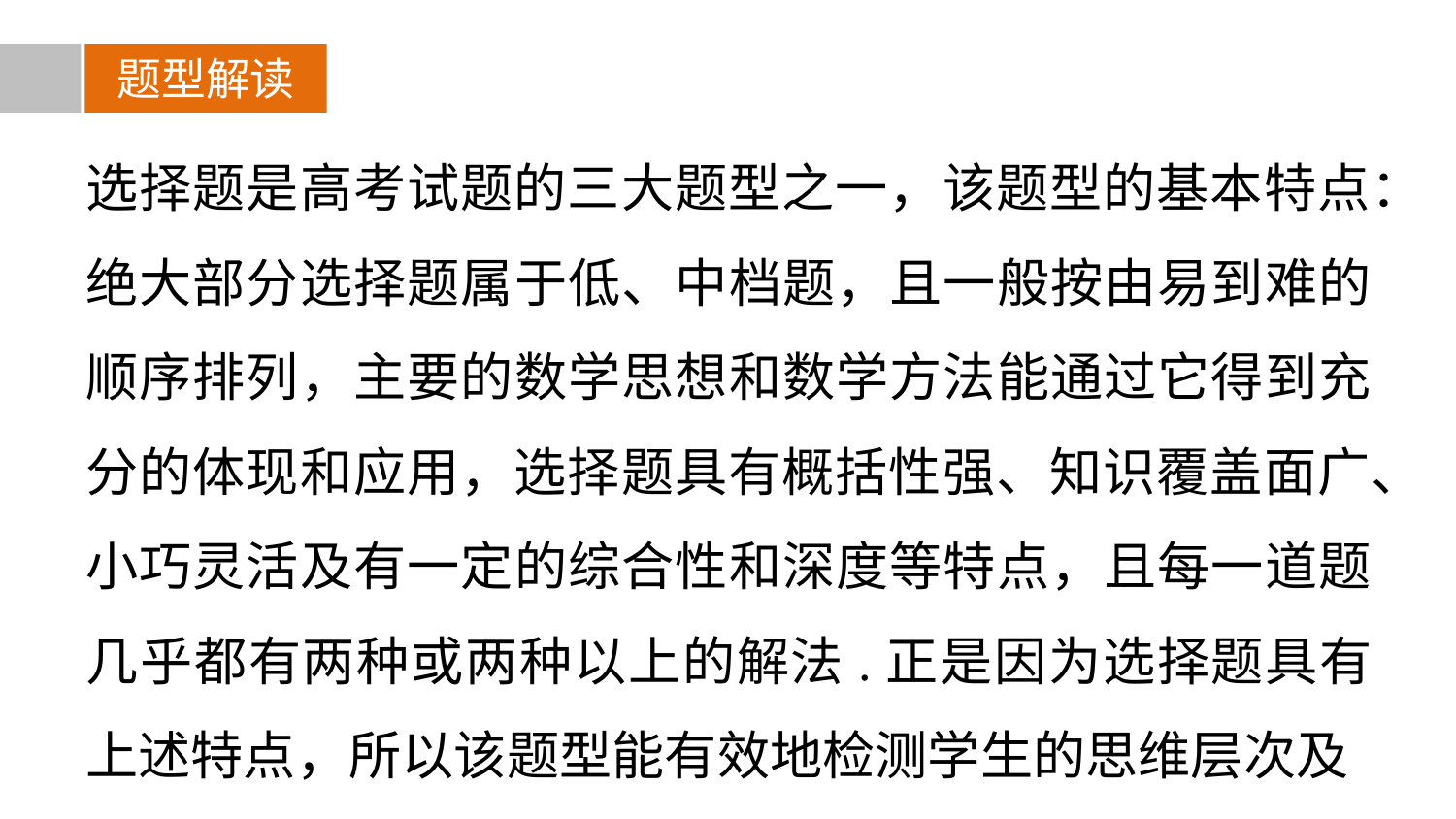

题型解读
选择题是高考试题的三大题型之一，该题型的基本特点：绝大部分选择题属于低、中档题，且一般按由易到难的顺序排列，主要的数学思想和数学方法能通过它得到充分的体现和应用，选择题具有概括性强、知识覆盖面广、小巧灵活及有一定的综合性和深度等特点，且每一道题几乎都有两种或两种以上的解法.正是因为选择题具有上述特点，所以该题型能有效地检测学生的思维层次及